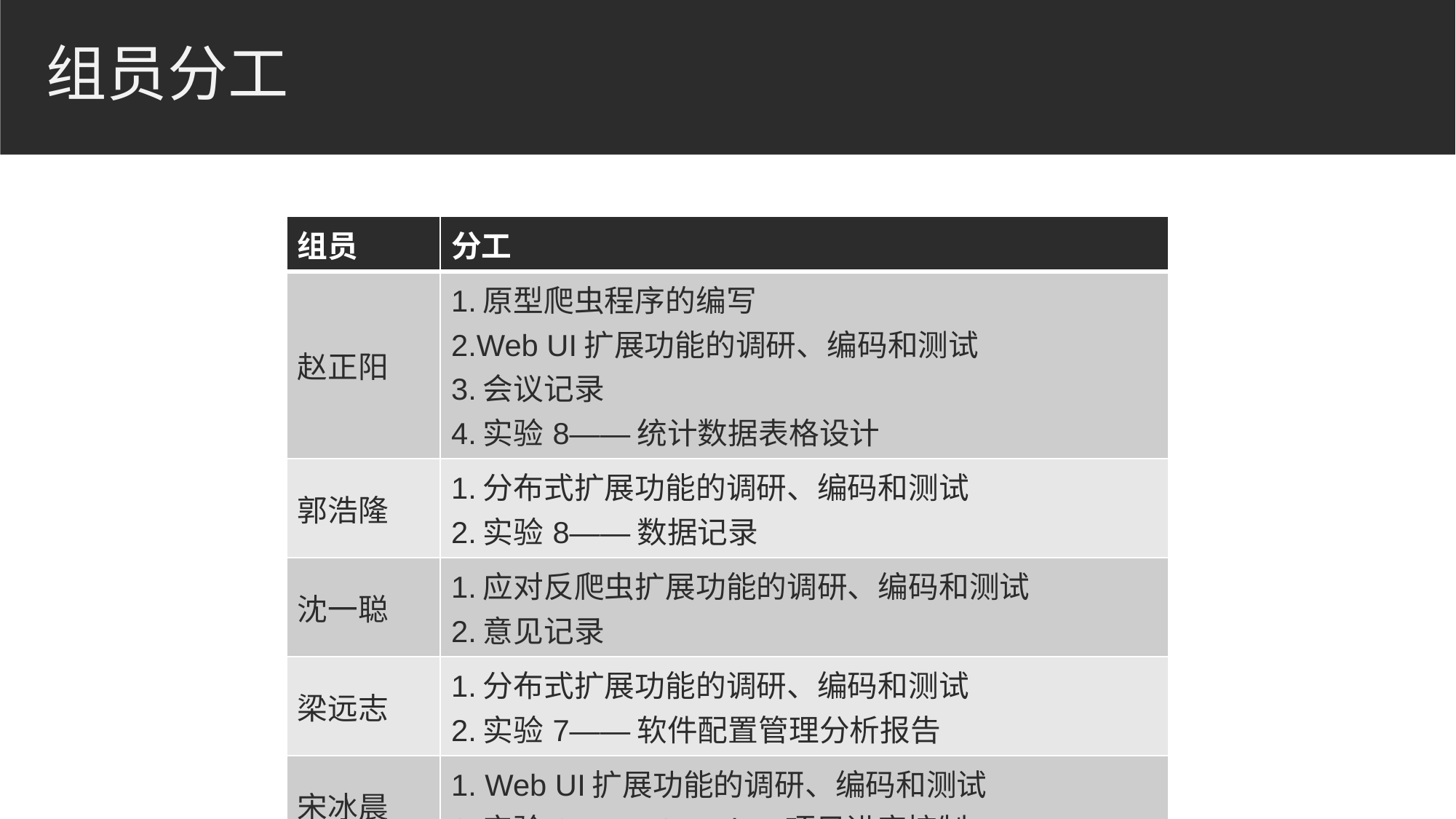

# 组员分工
| 组员 | 分工 |
| --- | --- |
| 赵正阳 | 1.原型爬虫程序的编写 2.Web UI扩展功能的调研、编码和测试 3.会议记录 4.实验8——统计数据表格设计 |
| 郭浩隆 | 1.分布式扩展功能的调研、编码和测试 2.实验8——数据记录 |
| 沈一聪 | 1.应对反爬虫扩展功能的调研、编码和测试 2.意见记录 |
| 梁远志 | 1.分布式扩展功能的调研、编码和测试 2.实验7——软件配置管理分析报告 |
| 宋冰晨 | 1. Web UI扩展功能的调研、编码和测试 2.实验6——MS Project项目进度控制 |